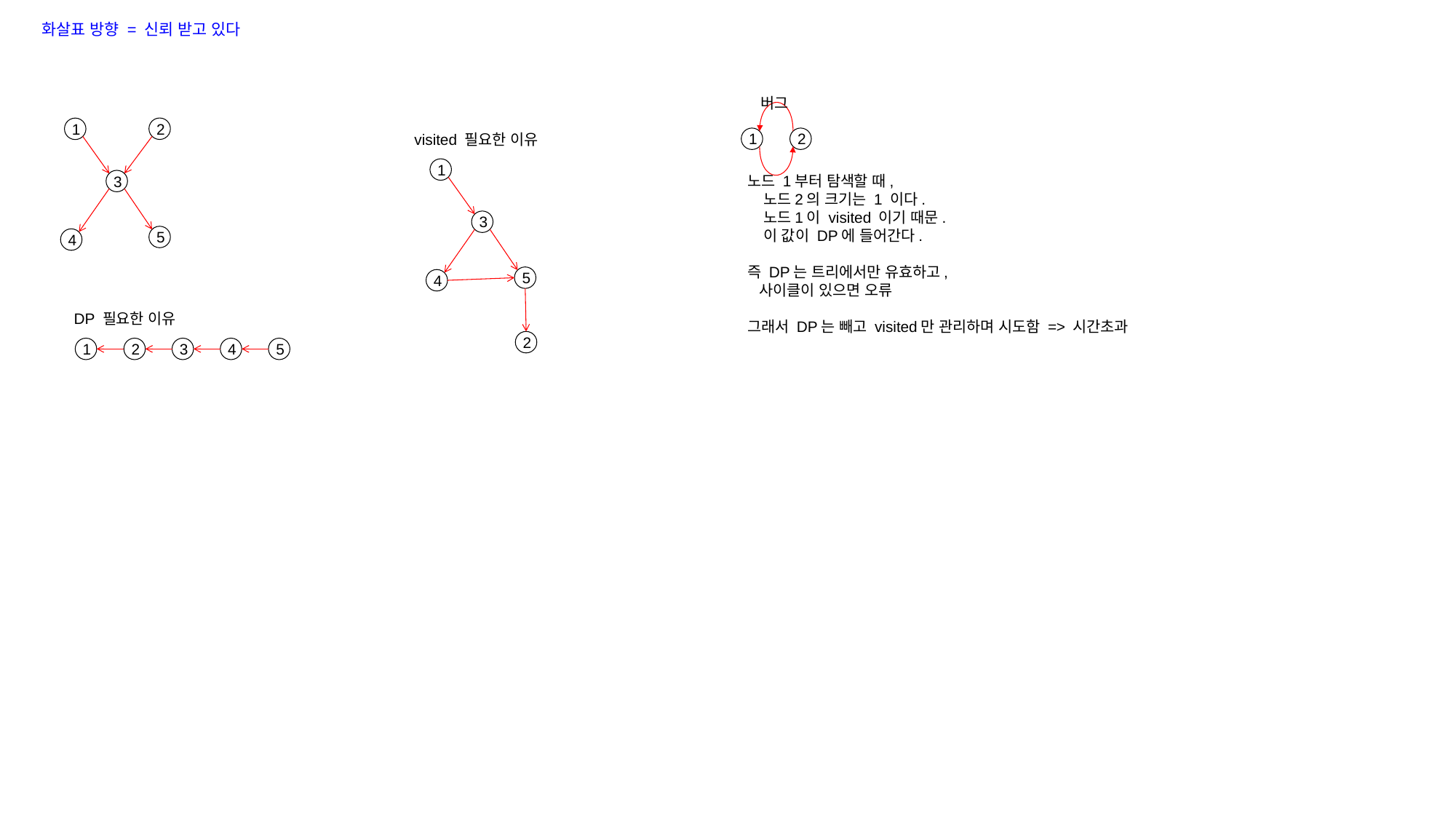

화살표 방향 = 신뢰 받고 있다
버그
2
1
visited 필요한 이유
1
2
1
노드 1부터 탐색할 때,
   노드2의 크기는 1 이다.
   노드1이 visited 이기 때문.
   이 값이 DP에 들어간다.

즉 DP는 트리에서만 유효하고,
  사이클이 있으면 오류

그래서 DP는 빼고 visited만 관리하며 시도함 => 시간초과
3
3
5
4
5
4
DP 필요한 이유
2
1
2
3
4
5